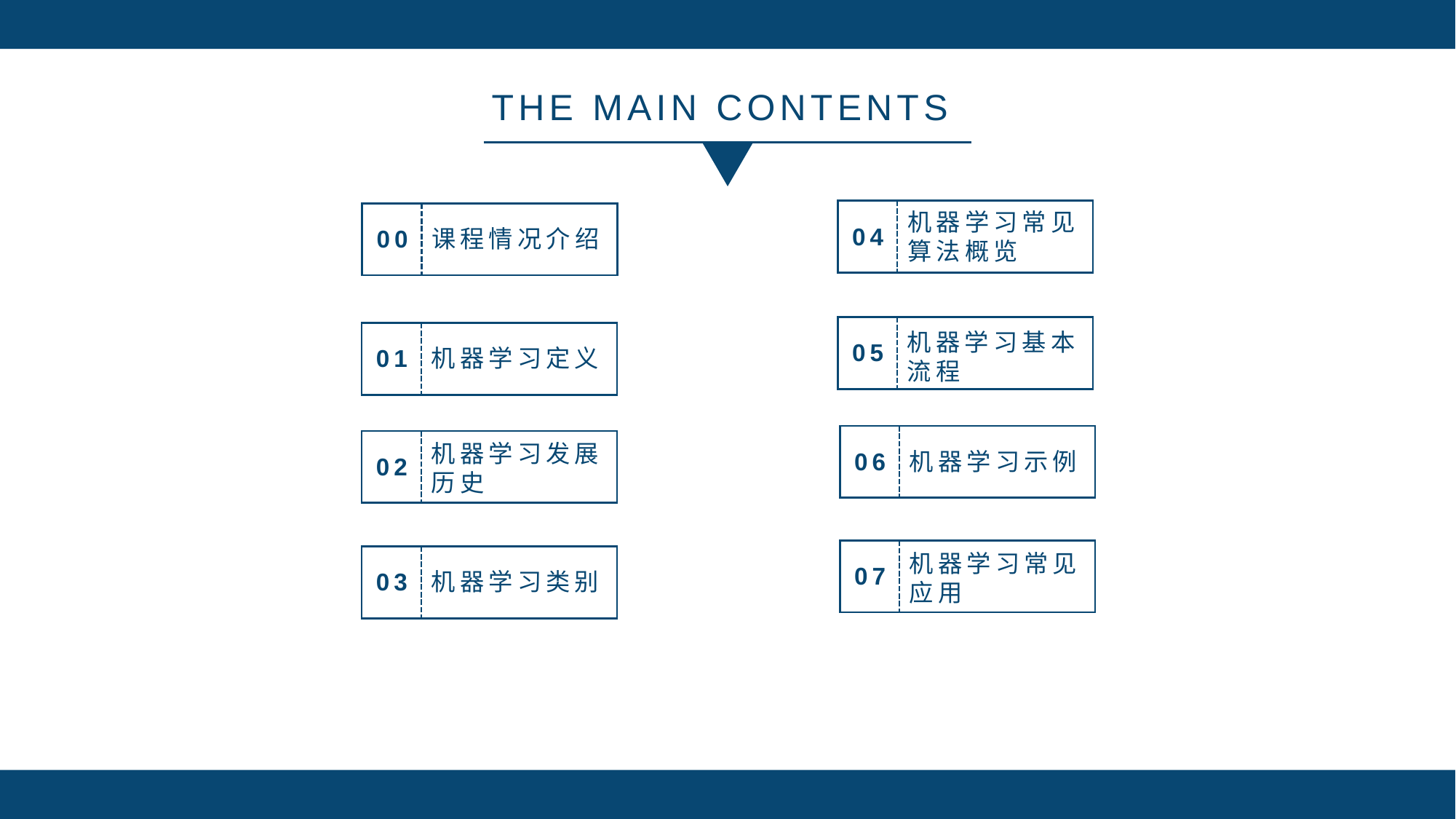

THE MAIN CONTENTS

机器学习常见算法概览
04

00
课程情况介绍

机器学习基本流程
05

01
机器学习定义

06
机器学习示例

机器学习发展历史
02

机器学习常见应用
07

03
机器学习类别